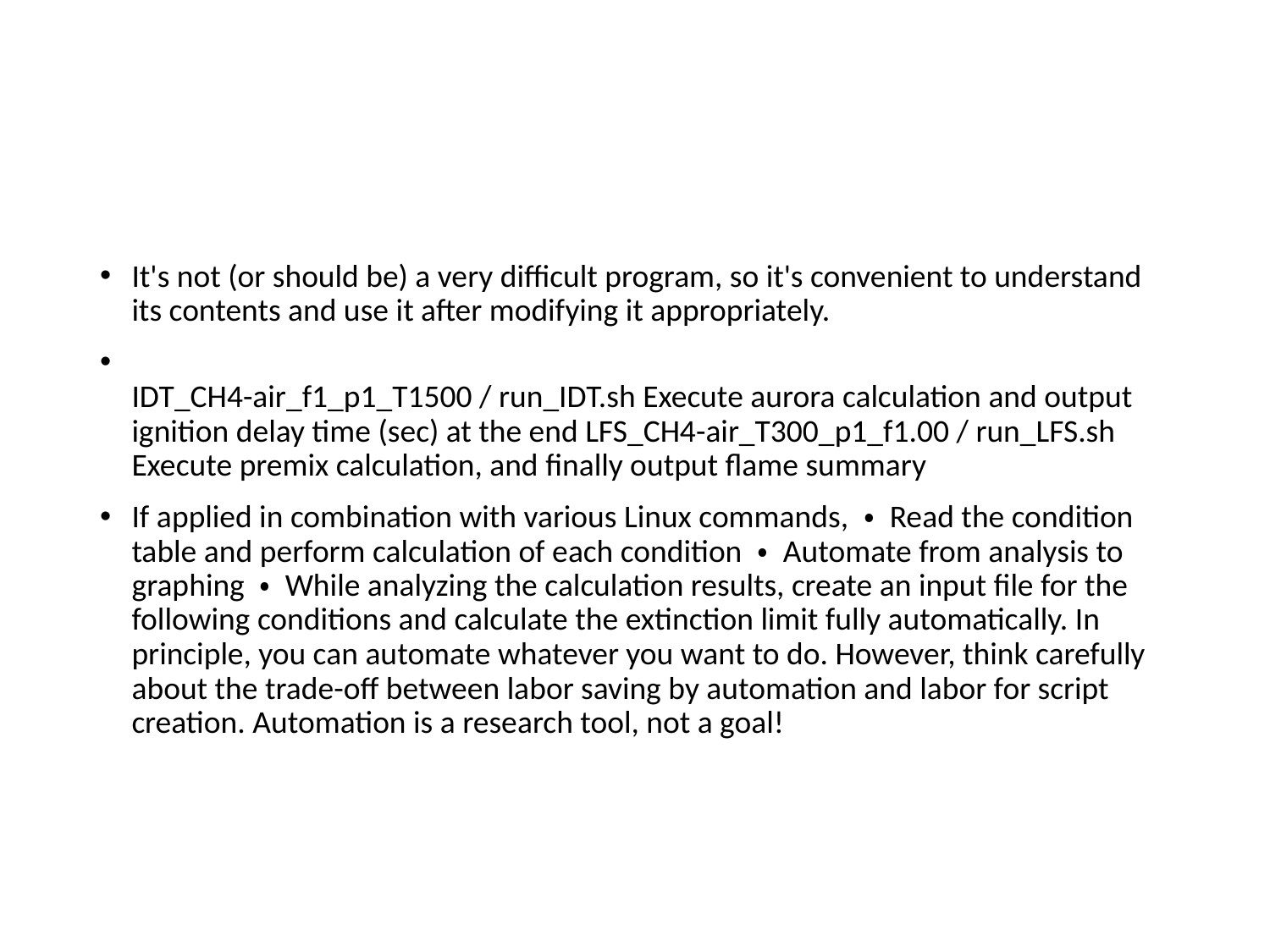

#
It's not (or should be) a very difficult program, so it's convenient to understand its contents and use it after modifying it appropriately.
IDT_CH4-air_f1_p1_T1500 / run_IDT.sh Execute aurora calculation and output ignition delay time (sec) at the end LFS_CH4-air_T300_p1_f1.00 / run_LFS.sh Execute premix calculation, and finally output flame summary
If applied in combination with various Linux commands, ・ Read the condition table and perform calculation of each condition ・ Automate from analysis to graphing ・ While analyzing the calculation results, create an input file for the following conditions and calculate the extinction limit fully automatically. In principle, you can automate whatever you want to do. However, think carefully about the trade-off between labor saving by automation and labor for script creation. Automation is a research tool, not a goal!